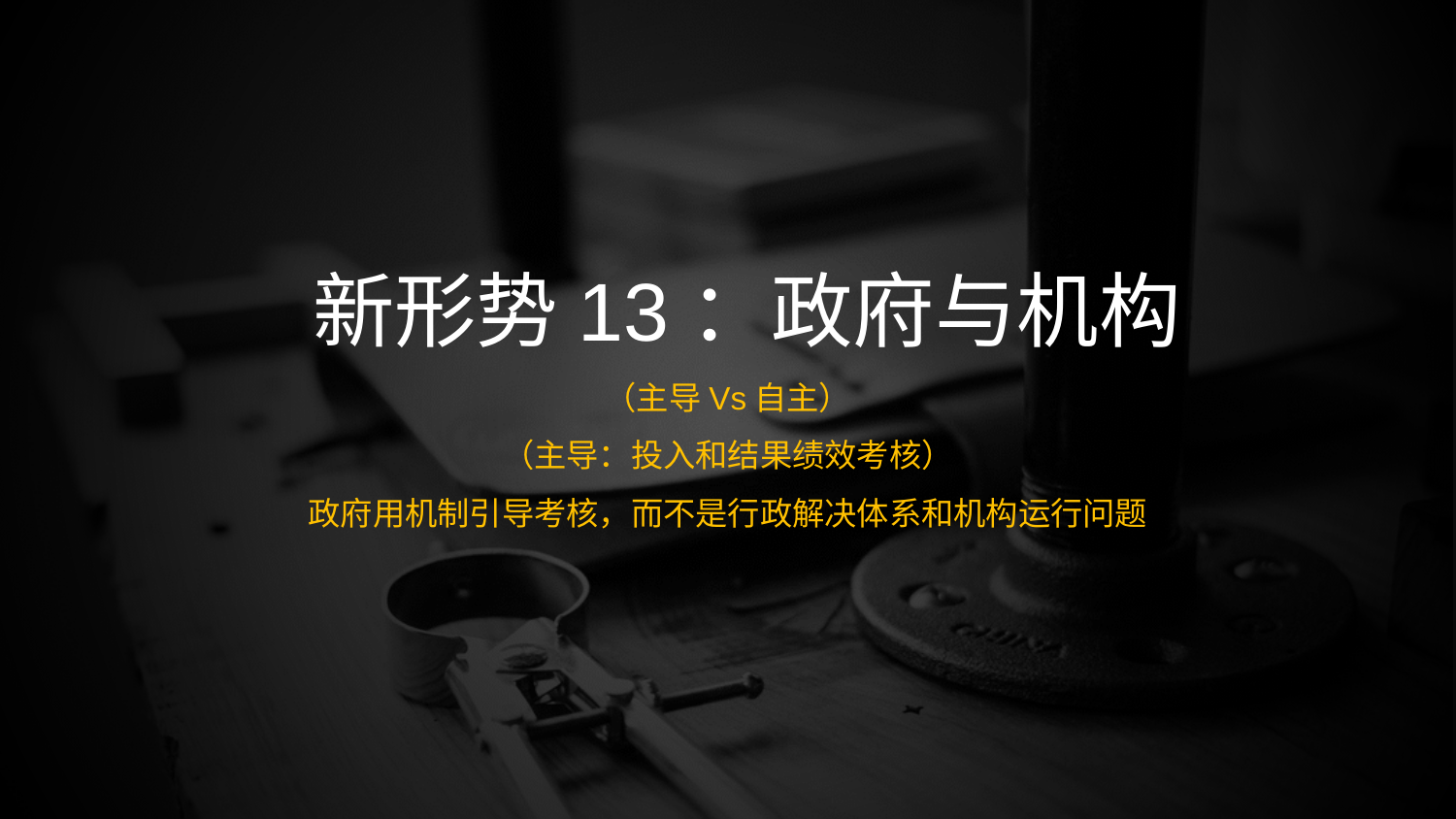

新形势13：政府与机构
（主导Vs自主）
（主导：投入和结果绩效考核）
政府用机制引导考核，而不是行政解决体系和机构运行问题